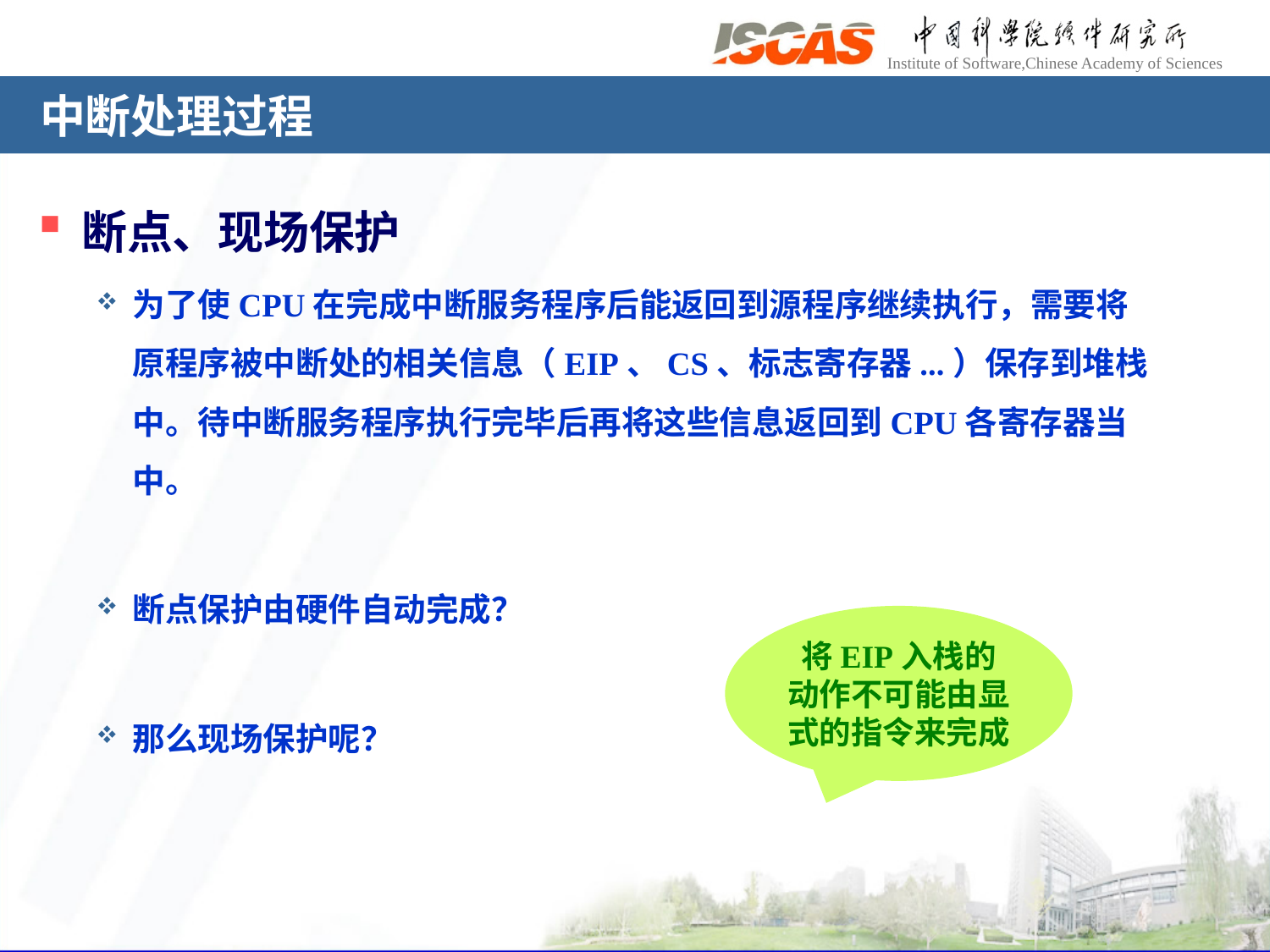

# 中断处理过程
断点、现场保护
为了使CPU在完成中断服务程序后能返回到源程序继续执行，需要将原程序被中断处的相关信息（EIP、CS、标志寄存器...）保存到堆栈中。待中断服务程序执行完毕后再将这些信息返回到CPU各寄存器当中。

断点保护由硬件自动完成？

那么现场保护呢？
将EIP入栈的动作不可能由显式的指令来完成